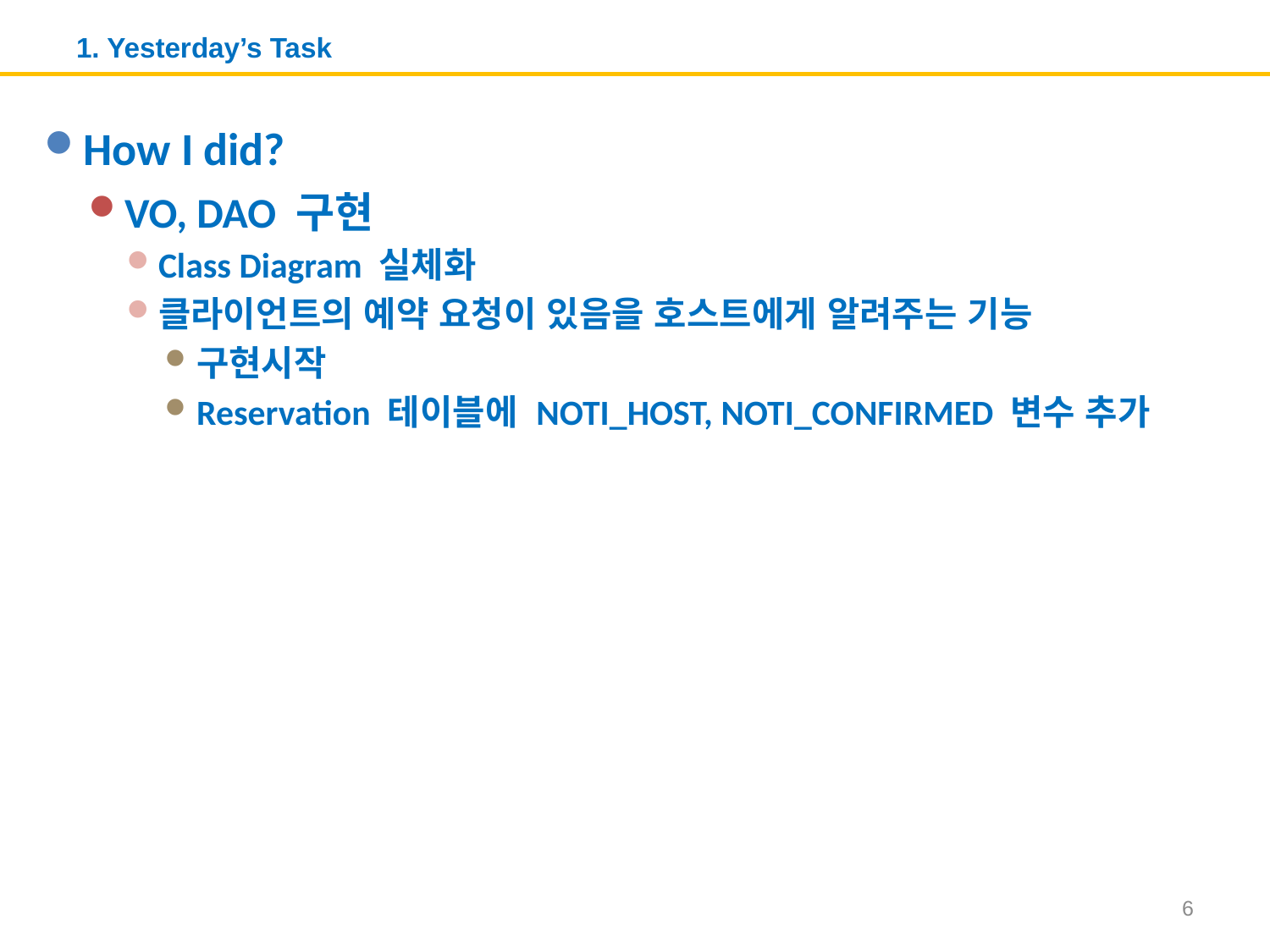

# 1. Yesterday’s Task
How I did?
VO, DAO 구현
Class Diagram 실체화
클라이언트의 예약 요청이 있음을 호스트에게 알려주는 기능
구현시작
Reservation 테이블에 NOTI_HOST, NOTI_CONFIRMED 변수 추가

6